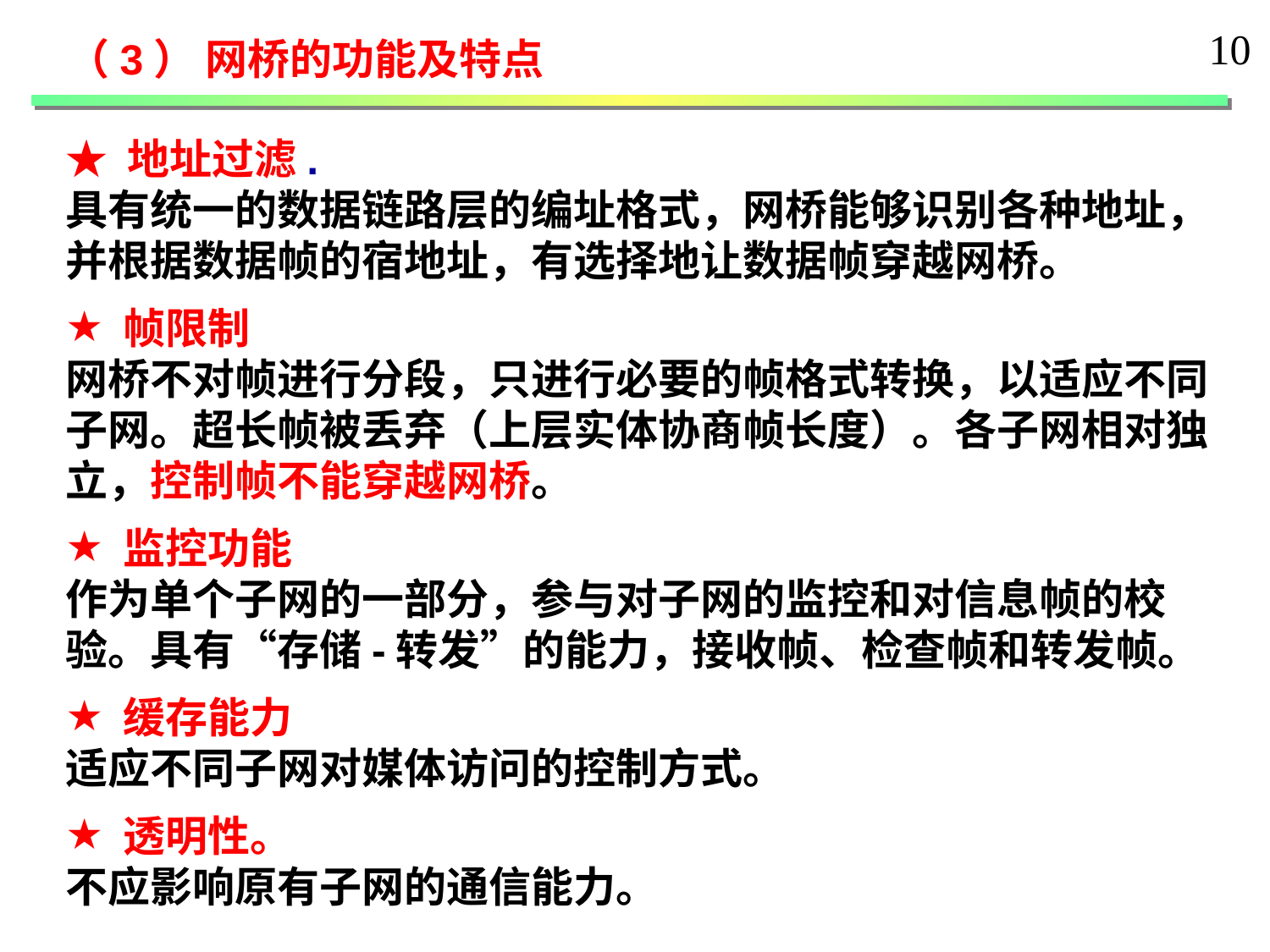

10
（3） 网桥的功能及特点

★ 地址过滤.
具有统一的数据链路层的编址格式，网桥能够识别各种地址，并根据数据帧的宿地址，有选择地让数据帧穿越网桥。

 帧限制
网桥不对帧进行分段，只进行必要的帧格式转换，以适应不同子网。超长帧被丢弃（上层实体协商帧长度）。各子网相对独立，控制帧不能穿越网桥。

 监控功能
作为单个子网的一部分，参与对子网的监控和对信息帧的校验。具有“存储-转发”的能力，接收帧、检查帧和转发帧。

 缓存能力
适应不同子网对媒体访问的控制方式。

 透明性。
不应影响原有子网的通信能力。